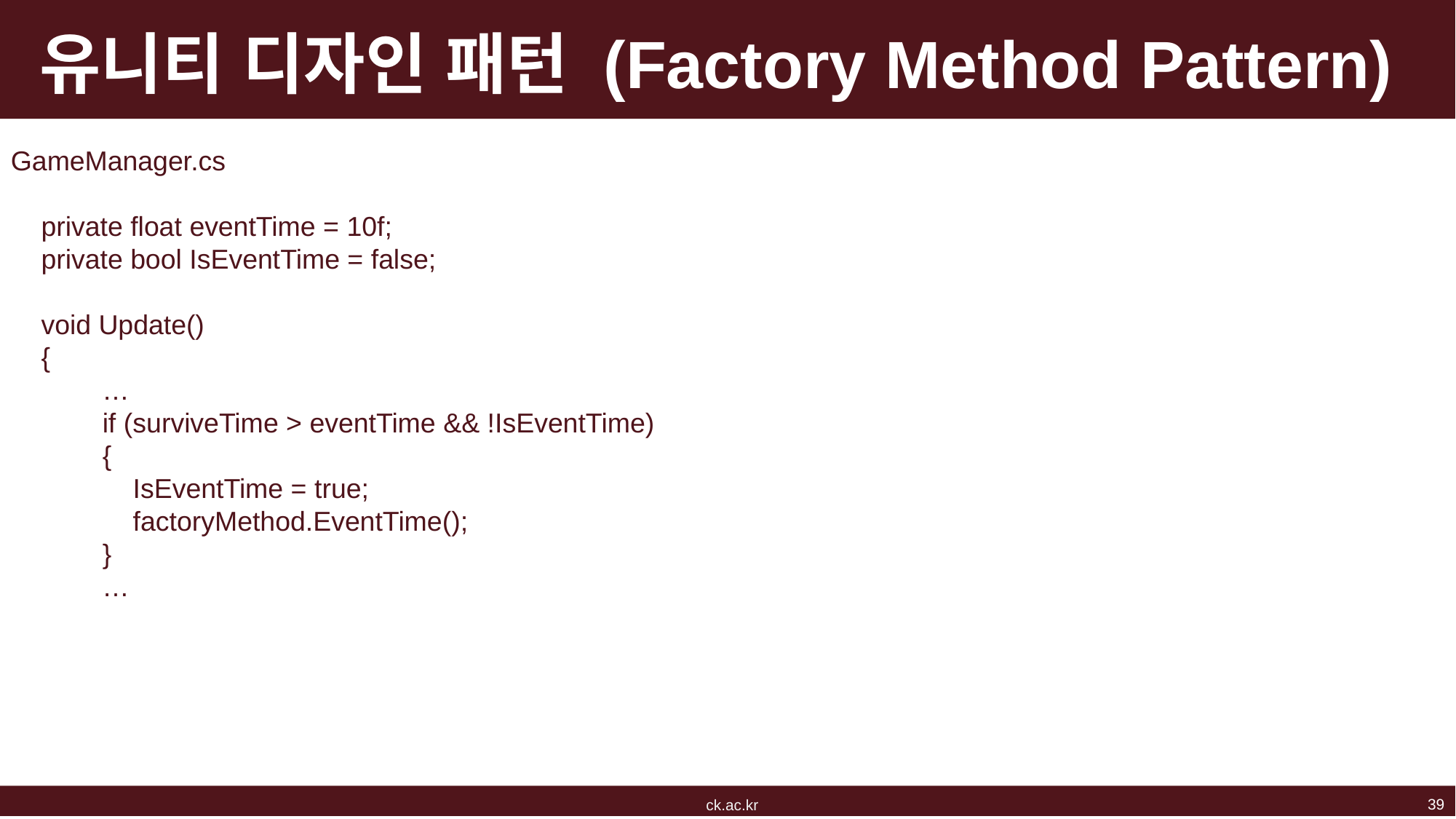

# 유니티 디자인 패턴 (Factory Method Pattern)
GameManager.cs

    private float eventTime = 10f;
    private bool IsEventTime = false;

    void Update()
    {
            …
            if (surviveTime > eventTime && !IsEventTime)
            {
                IsEventTime = true;
                factoryMethod.EventTime();
            }
            …

39
ck.ac.kr